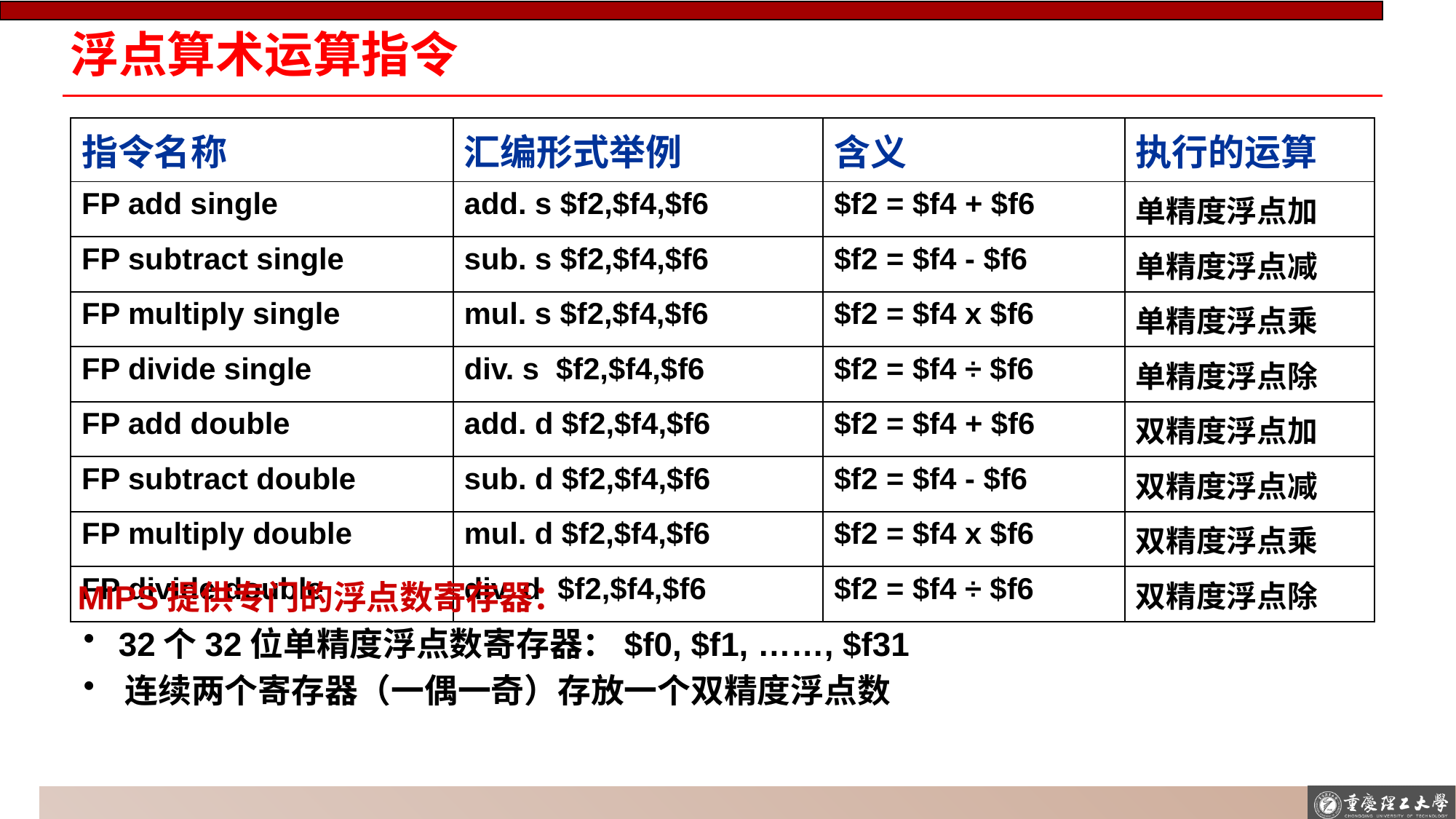

# 浮点算术运算指令
| 指令名称 | 汇编形式举例 | 含义 | 执行的运算 |
| --- | --- | --- | --- |
| FP add single | add. s $f2,$f4,$f6 | $f2 = $f4 + $f6 | 单精度浮点加 |
| FP subtract single | sub. s $f2,$f4,$f6 | $f2 = $f4 - $f6 | 单精度浮点减 |
| FP multiply single | mul. s $f2,$f4,$f6 | $f2 = $f4 x $f6 | 单精度浮点乘 |
| FP divide single | div. s $f2,$f4,$f6 | $f2 = $f4 ÷ $f6 | 单精度浮点除 |
| FP add double | add. d $f2,$f4,$f6 | $f2 = $f4 + $f6 | 双精度浮点加 |
| FP subtract double | sub. d $f2,$f4,$f6 | $f2 = $f4 - $f6 | 双精度浮点减 |
| FP multiply double | mul. d $f2,$f4,$f6 | $f2 = $f4 x $f6 | 双精度浮点乘 |
| FP divide double | div. d $f2,$f4,$f6 | $f2 = $f4 ÷ $f6 | 双精度浮点除 |

   MIPS提供专门的浮点数寄存器：
 32个32位单精度浮点数寄存器：$f0, $f1, ……, $f31
 连续两个寄存器（一偶一奇）存放一个双精度浮点数